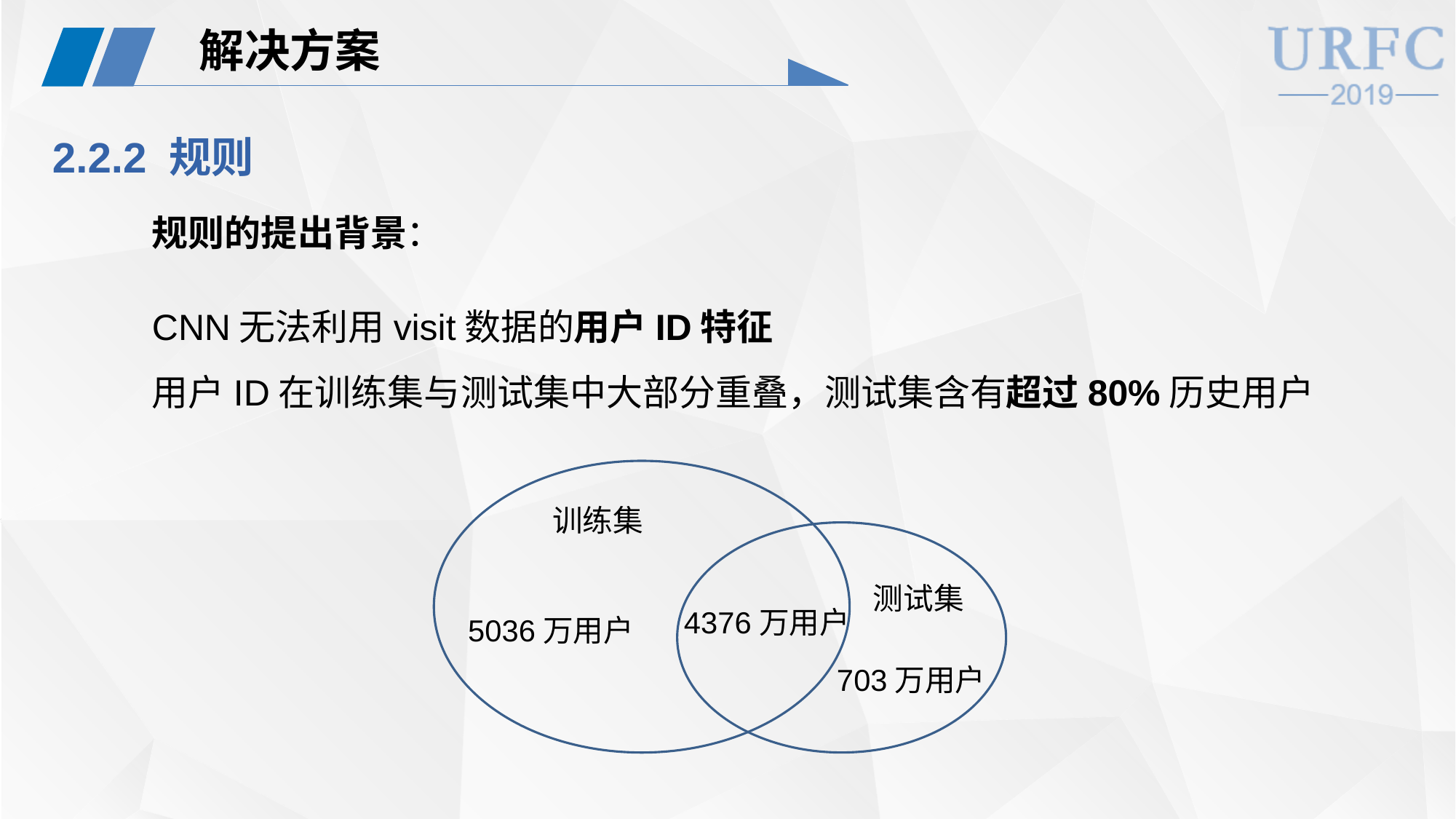

解决方案

2.2.2 规则
规则的提出背景：
CNN无法利用visit数据的用户ID特征
用户ID在训练集与测试集中大部分重叠，测试集含有超过80%历史用户

训练集

测试集
4376万用户
5036万用户
703万用户